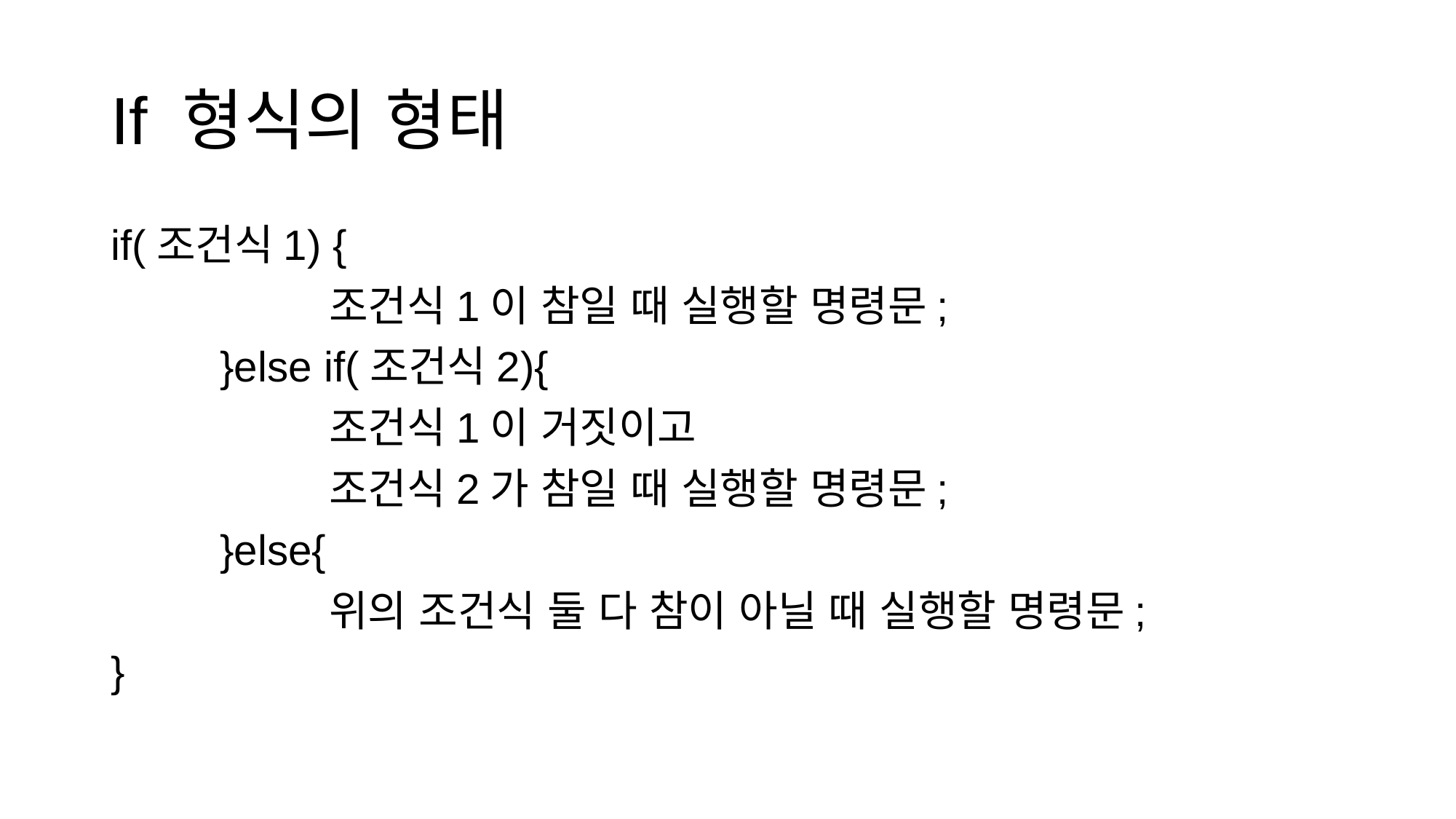

# If 형식의 형태
if(조건식1) {
		조건식1이 참일 때 실행할 명령문;
	}else if(조건식2){
		조건식1이 거짓이고
		조건식2가 참일 때 실행할 명령문;
	}else{
		위의 조건식 둘 다 참이 아닐 때 실행할 명령문;
}